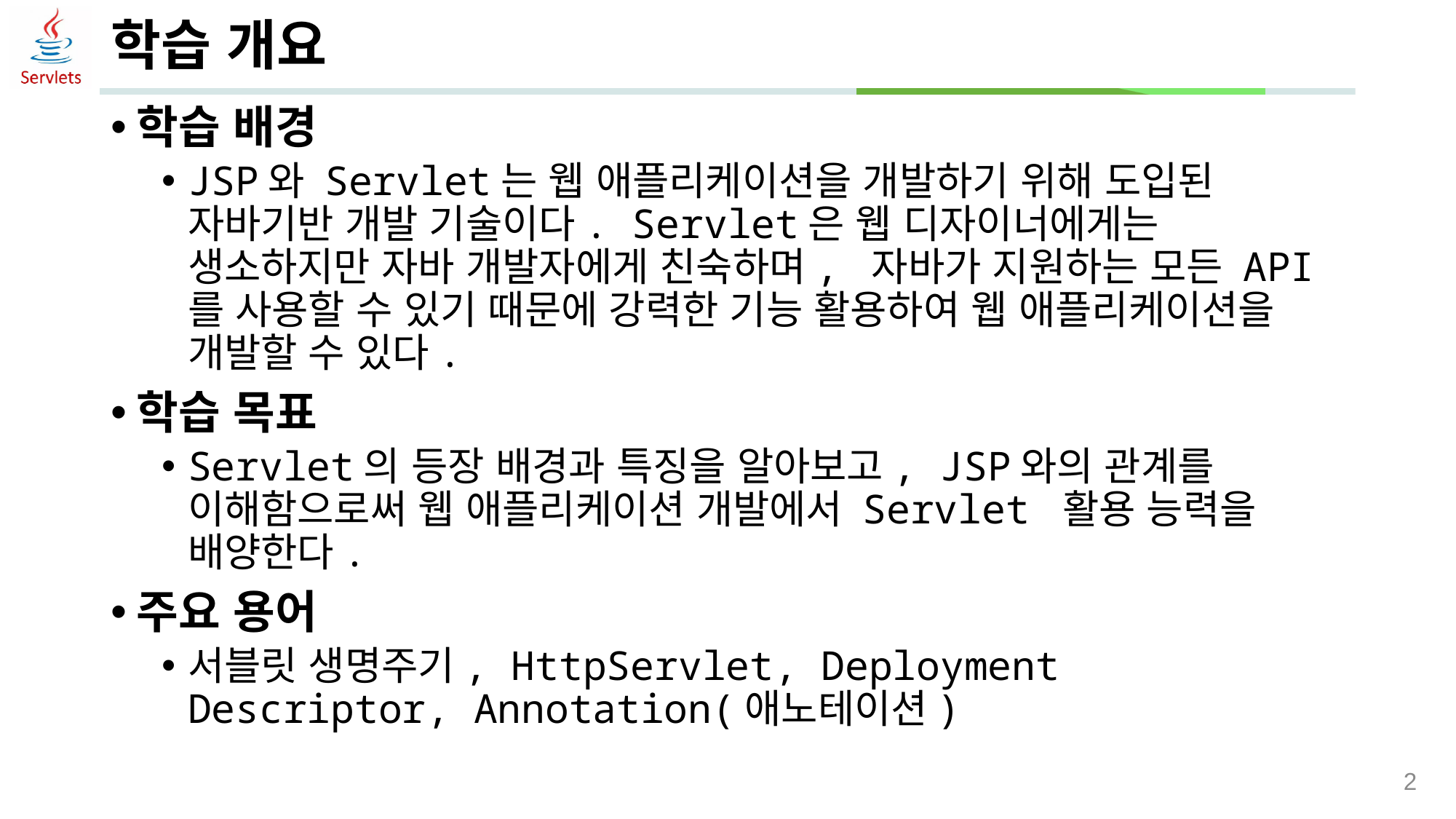

# 학습 개요
학습 배경
JSP와 Servlet는 웹 애플리케이션을 개발하기 위해 도입된 자바기반 개발 기술이다. Servlet은 웹 디자이너에게는 생소하지만 자바 개발자에게 친숙하며, 자바가 지원하는 모든 API를 사용할 수 있기 때문에 강력한 기능 활용하여 웹 애플리케이션을 개발할 수 있다.
학습 목표
Servlet의 등장 배경과 특징을 알아보고, JSP와의 관계를 이해함으로써 웹 애플리케이션 개발에서 Servlet 활용 능력을 배양한다.
주요 용어
서블릿 생명주기, HttpServlet, Deployment Descriptor, Annotation(애노테이션)

2